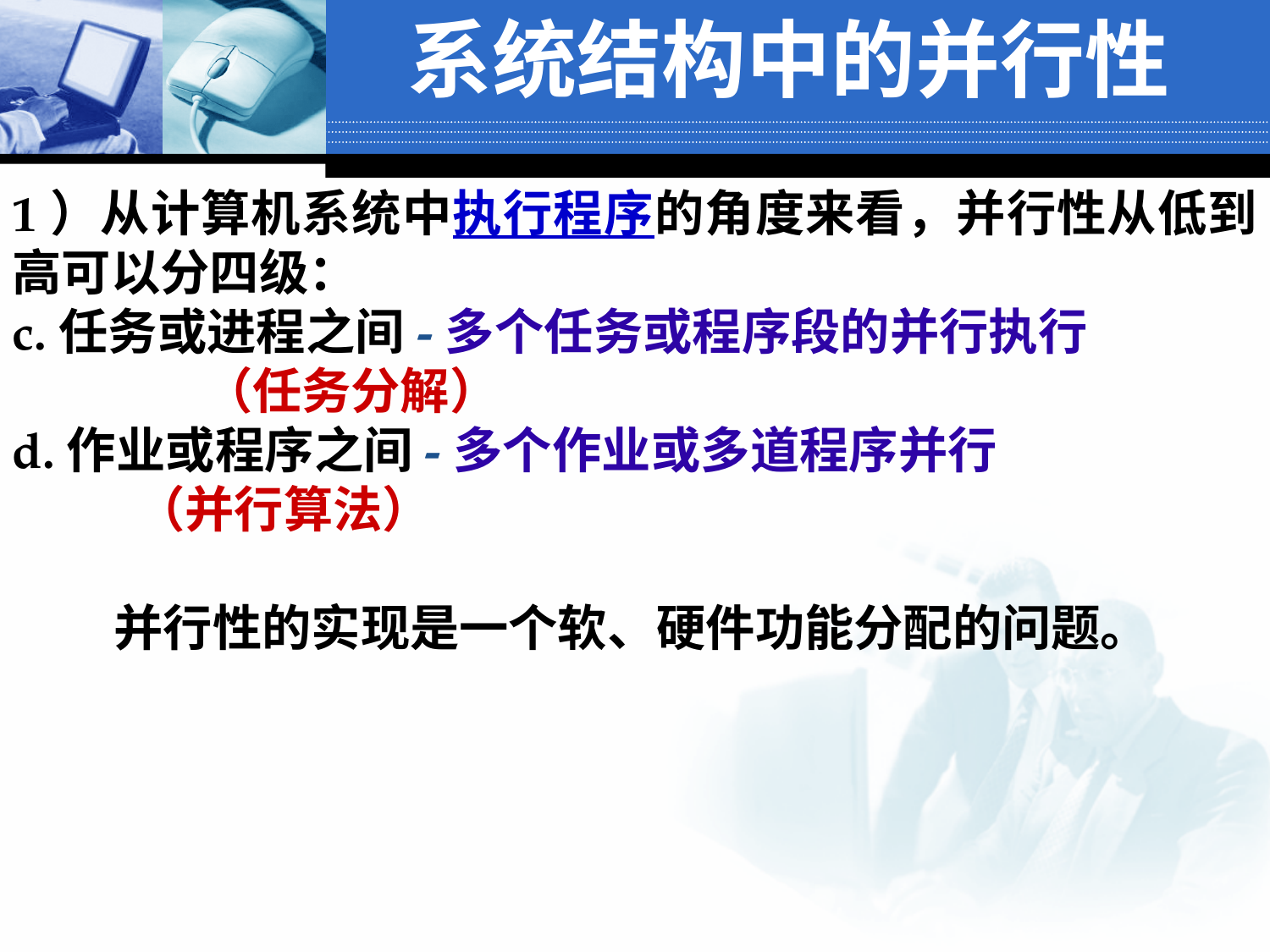

系统结构中的并行性
1）从计算机系统中执行程序的角度来看，并行性从低到高可以分四级：
c.任务或进程之间-多个任务或程序段的并行执行                                 （任务分解）
d.作业或程序之间-多个作业或多道程序并行                                   （并行算法）

        并行性的实现是一个软、硬件功能分配的问题。